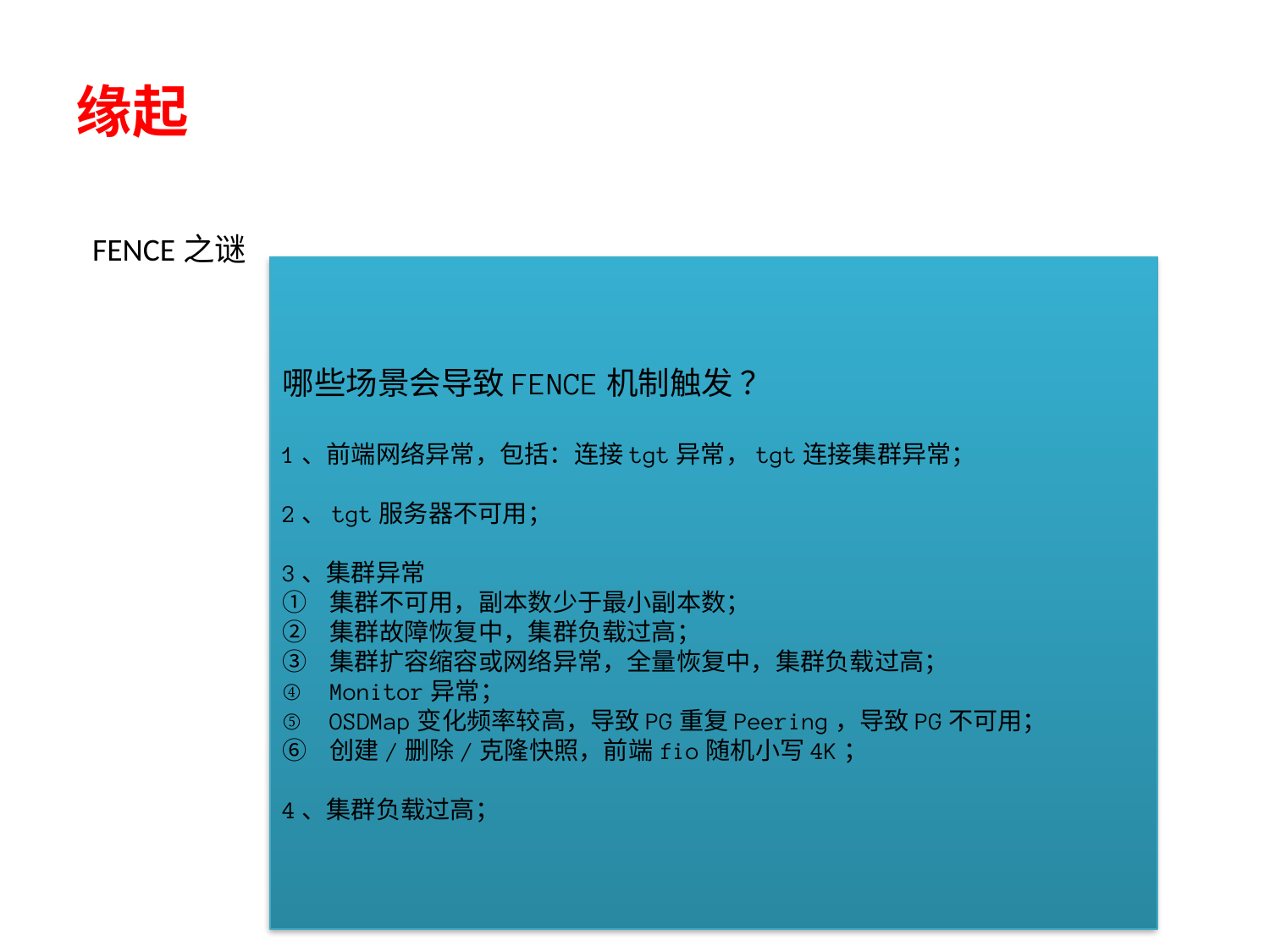

缘起
FENCE之谜
哪些场景会导致FENCE机制触发 ？

1、前端网络异常，包括：连接tgt异常，tgt连接集群异常；

2、tgt服务器不可用；

3、集群异常
集群不可用，副本数少于最小副本数；
集群故障恢复中，集群负载过高；
集群扩容缩容或网络异常，全量恢复中，集群负载过高；
Monitor异常；
OSDMap变化频率较高，导致PG重复Peering，导致PG不可用；
创建/删除/克隆快照，前端fio随机小写4K；

4、集群负载过高；